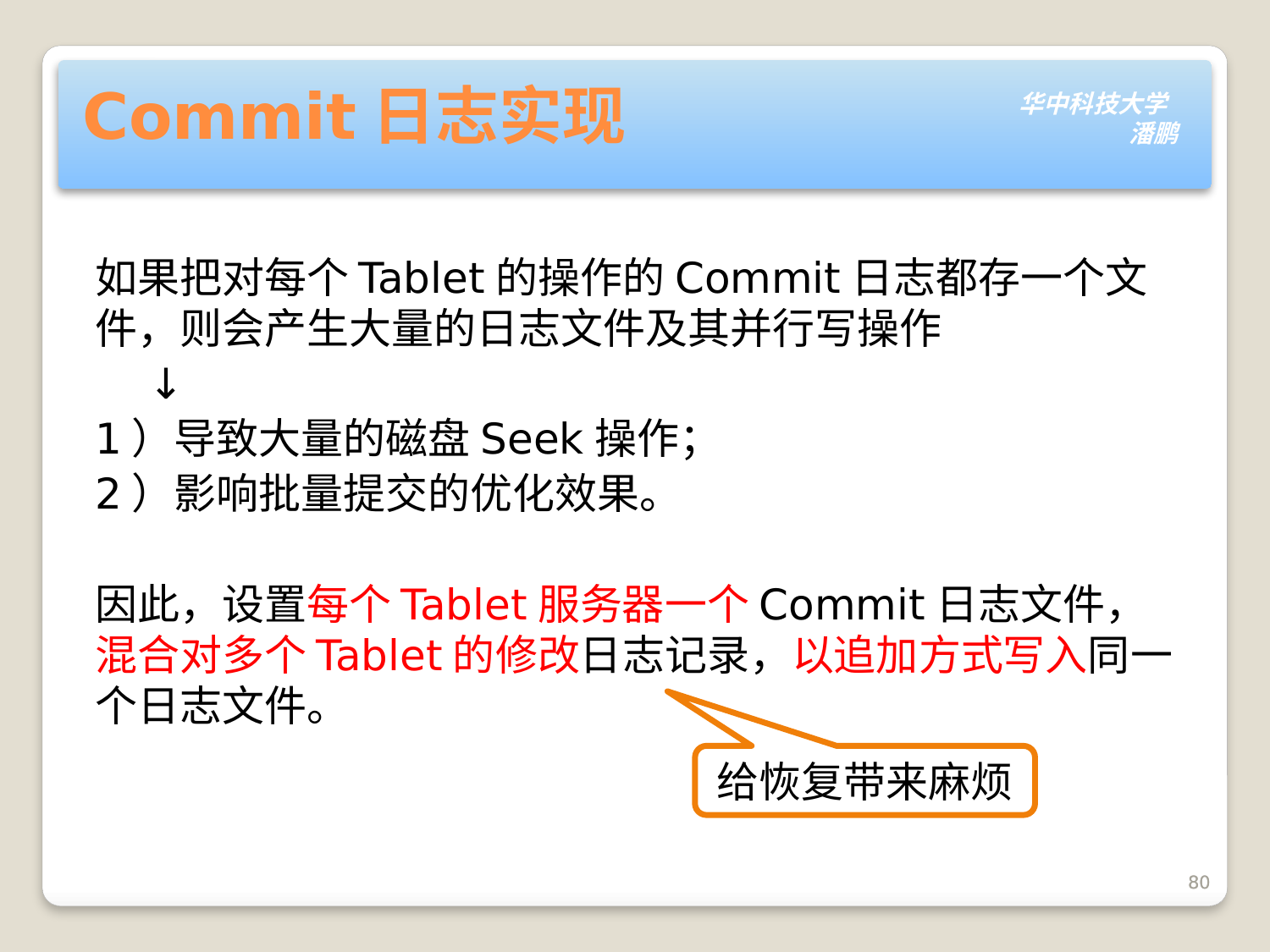

# Commit日志实现
如果把对每个Tablet的操作的Commit日志都存一个文件，则会产生大量的日志文件及其并行写操作
    ↓
1）导致大量的磁盘Seek操作；
2）影响批量提交的优化效果。

因此，设置每个Tablet服务器一个Commit日志文件，混合对多个Tablet的修改日志记录，以追加方式写入同一个日志文件。
给恢复带来麻烦
80
80